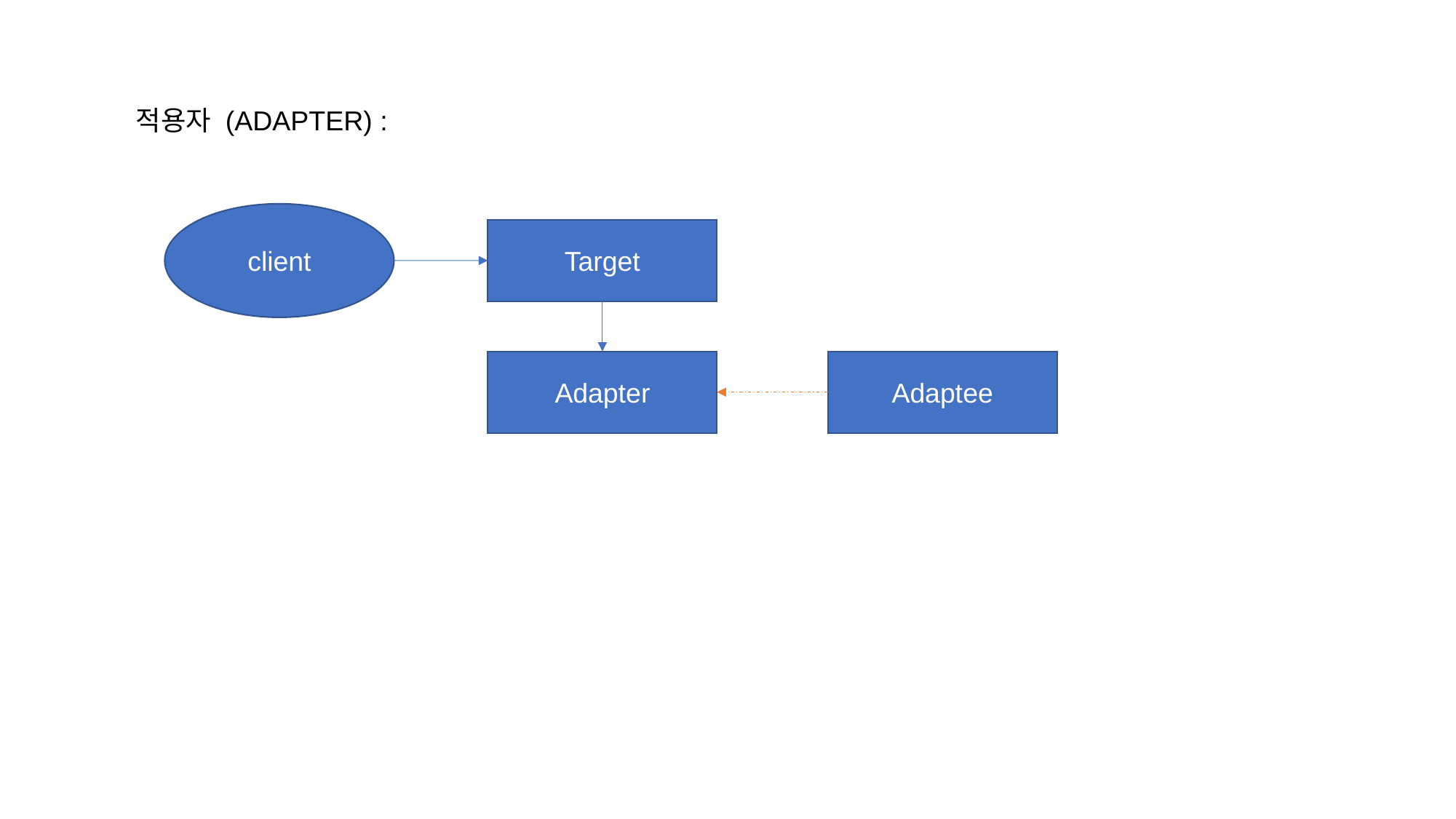

적용자 (ADAPTER) :
client
Target
Adaptee
Adapter